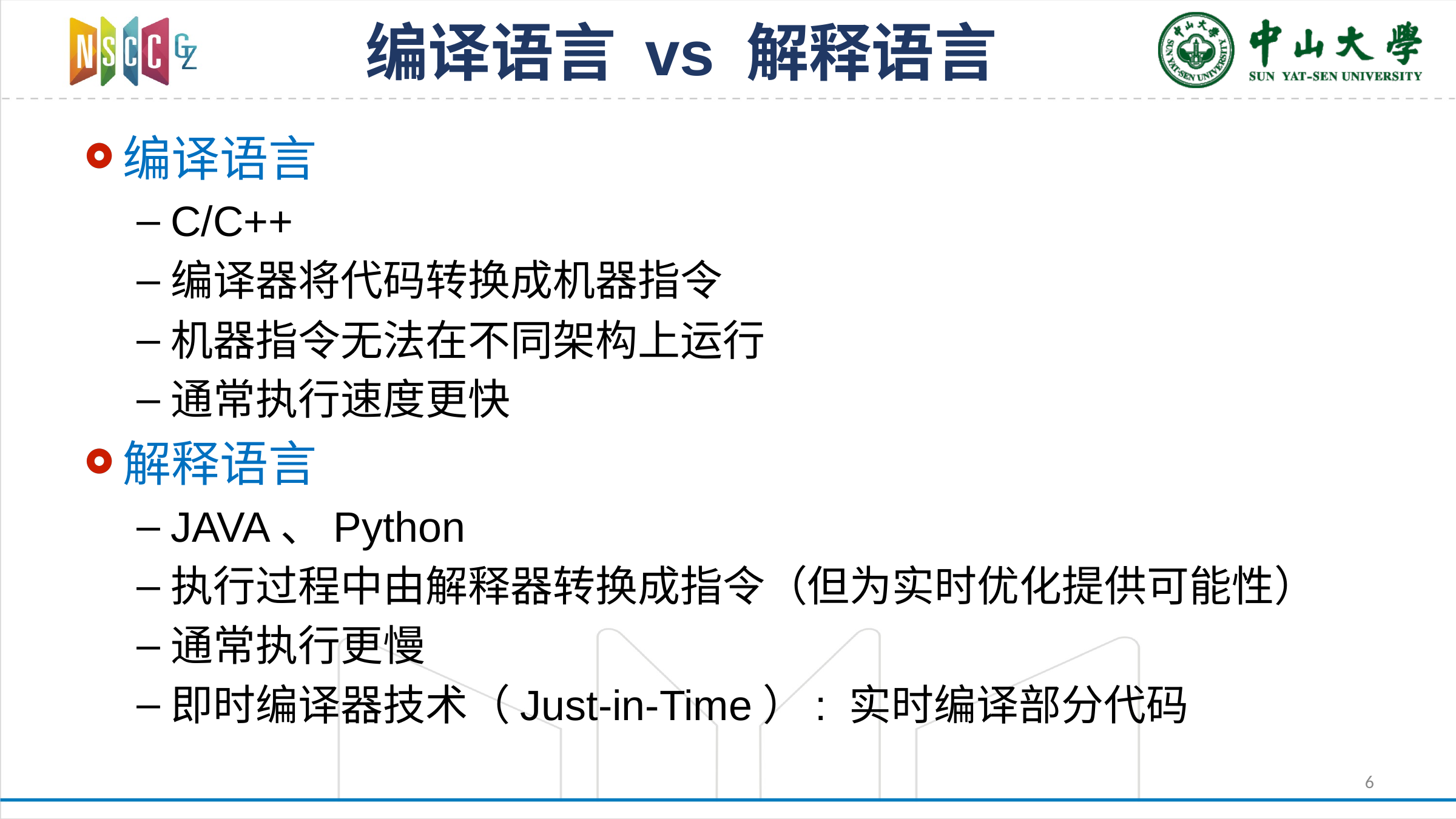

# 编译语言 vs 解释语言
编译语言
C/C++
编译器将代码转换成机器指令
机器指令无法在不同架构上运行
通常执行速度更快
解释语言
JAVA、Python
执行过程中由解释器转换成指令（但为实时优化提供可能性）
通常执行更慢
即时编译器技术（Just-in-Time）: 实时编译部分代码
6